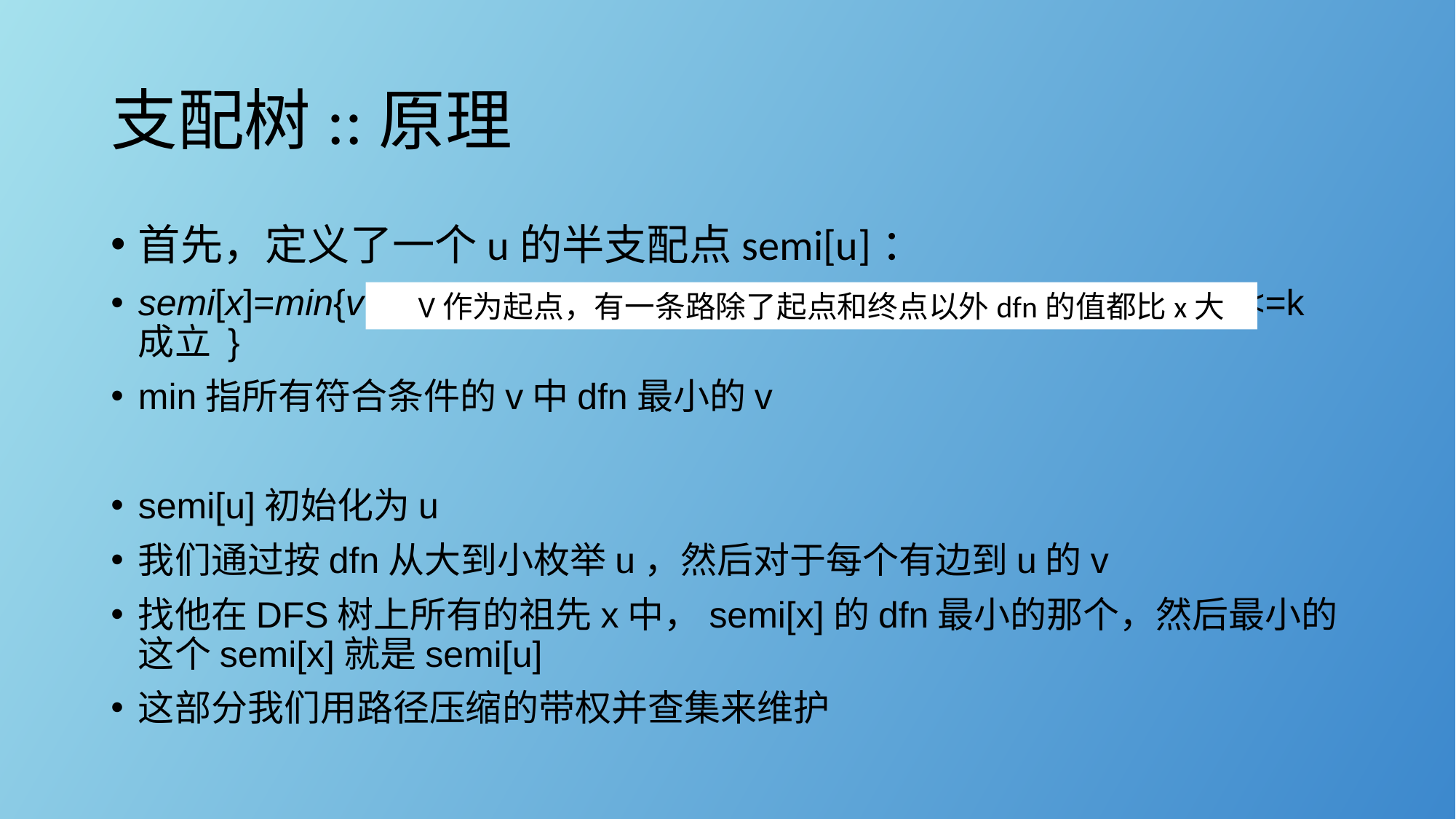

# 支配树::原理
首先，定义了一个u的半支配点semi[u]：
semi[x]=min{v∣有路径v->v_1...->v_k->x使得dfn[v_i]>dfn[x] 对1<=i<=k成立 }
min指所有符合条件的v中dfn最小的v

semi[u]初始化为u
我们通过按dfn从大到小枚举u，然后对于每个有边到u的v
找他在DFS树上所有的祖先x中，semi[x]的dfn最小的那个，然后最小的这个semi[x]就是semi[u]
这部分我们用路径压缩的带权并查集来维护

      V作为起点，有一条路除了起点和终点以外dfn的值都比x大